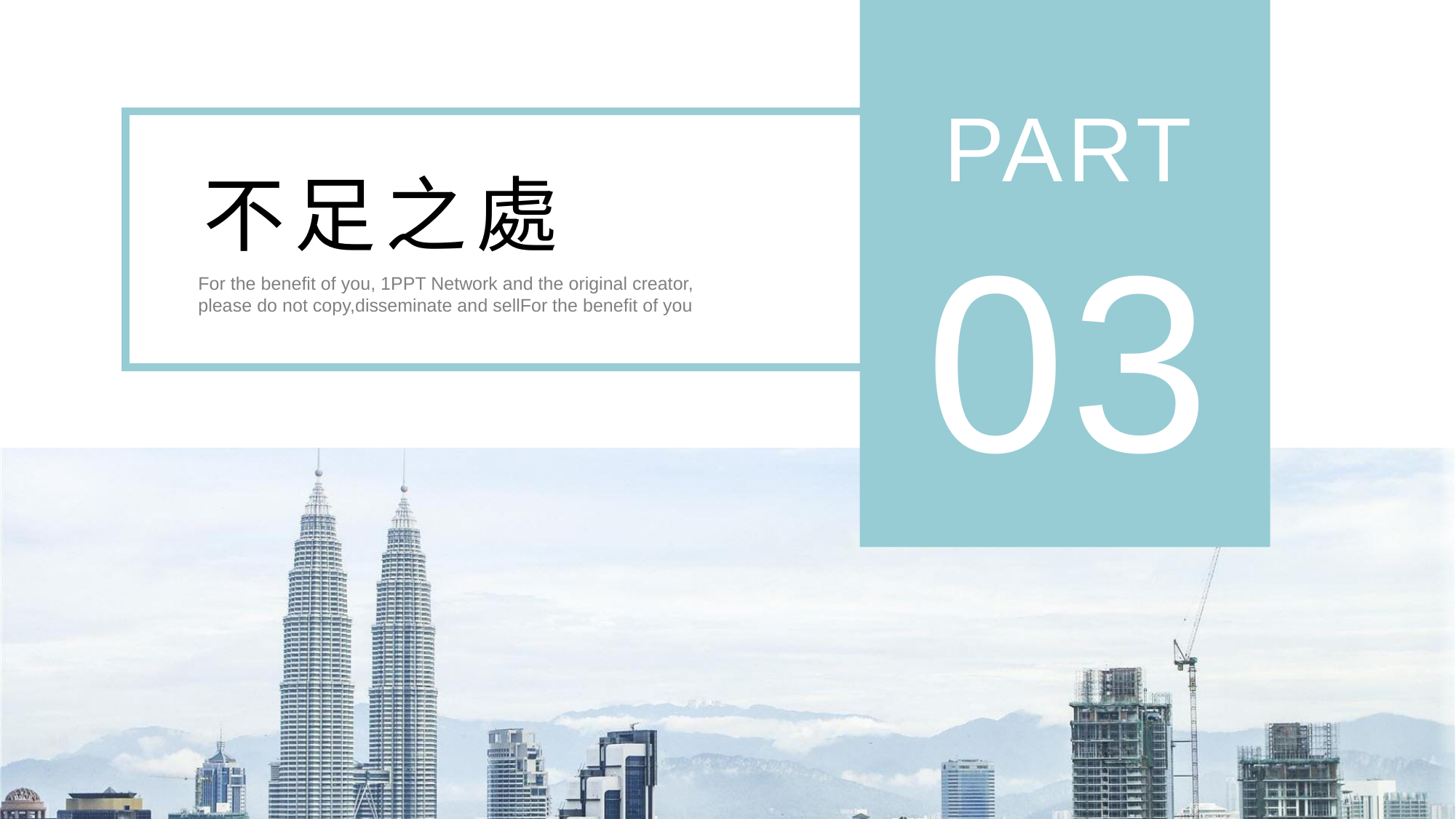

PART
03

不足之處
For the benefit of you, 1PPT Network and the original creator, please do not copy,disseminate and sellFor the benefit of you